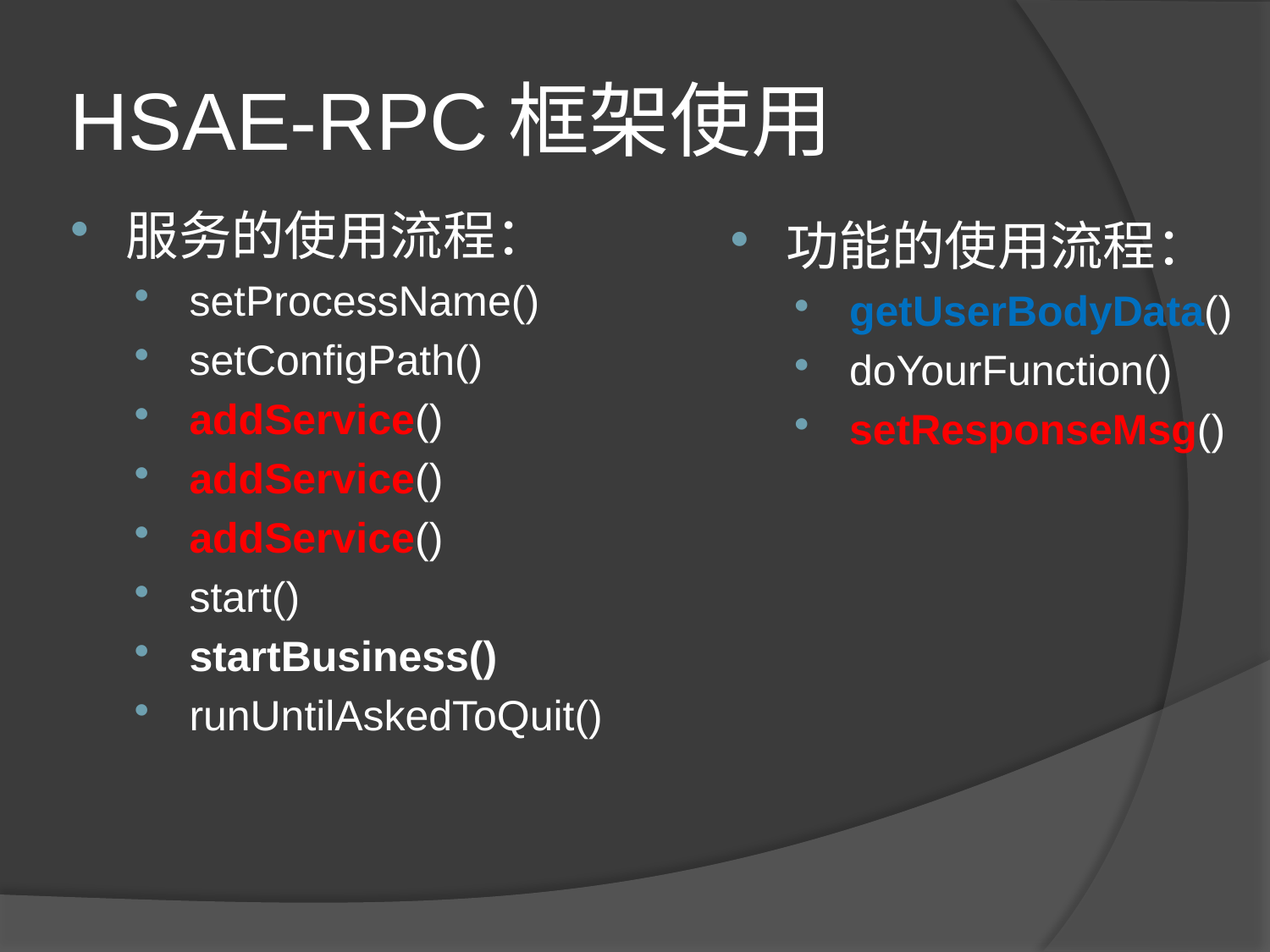

# HSAE-RPC框架使用
服务的使用流程：
setProcessName()
setConfigPath()
addService()
addService()
addService()
start()
startBusiness()
runUntilAskedToQuit()
功能的使用流程：
getUserBodyData()
doYourFunction()
setResponseMsg()